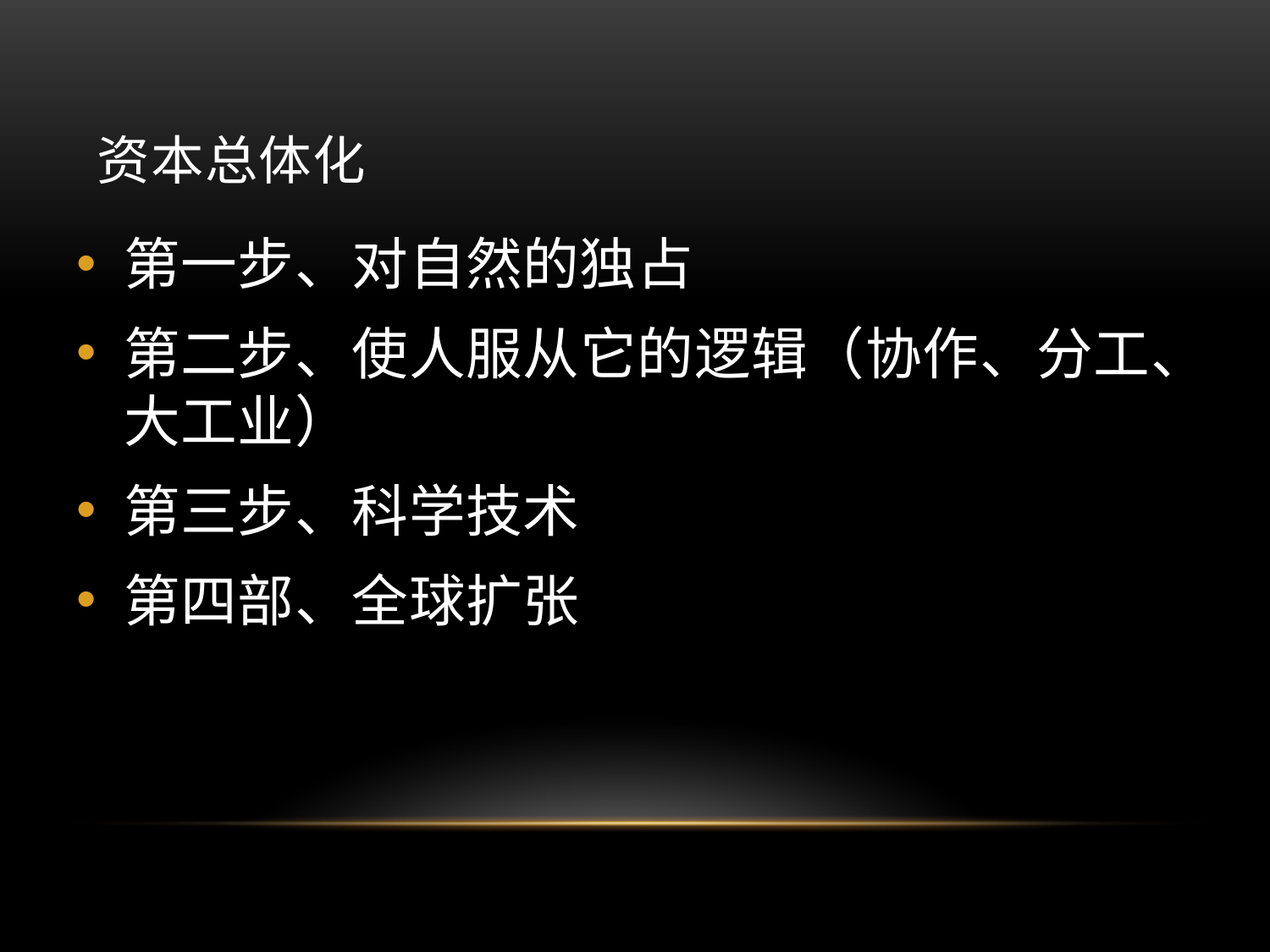

# 资本总体化
第一步、对自然的独占
第二步、使人服从它的逻辑（协作、分工、大工业）
第三步、科学技术
第四部、全球扩张